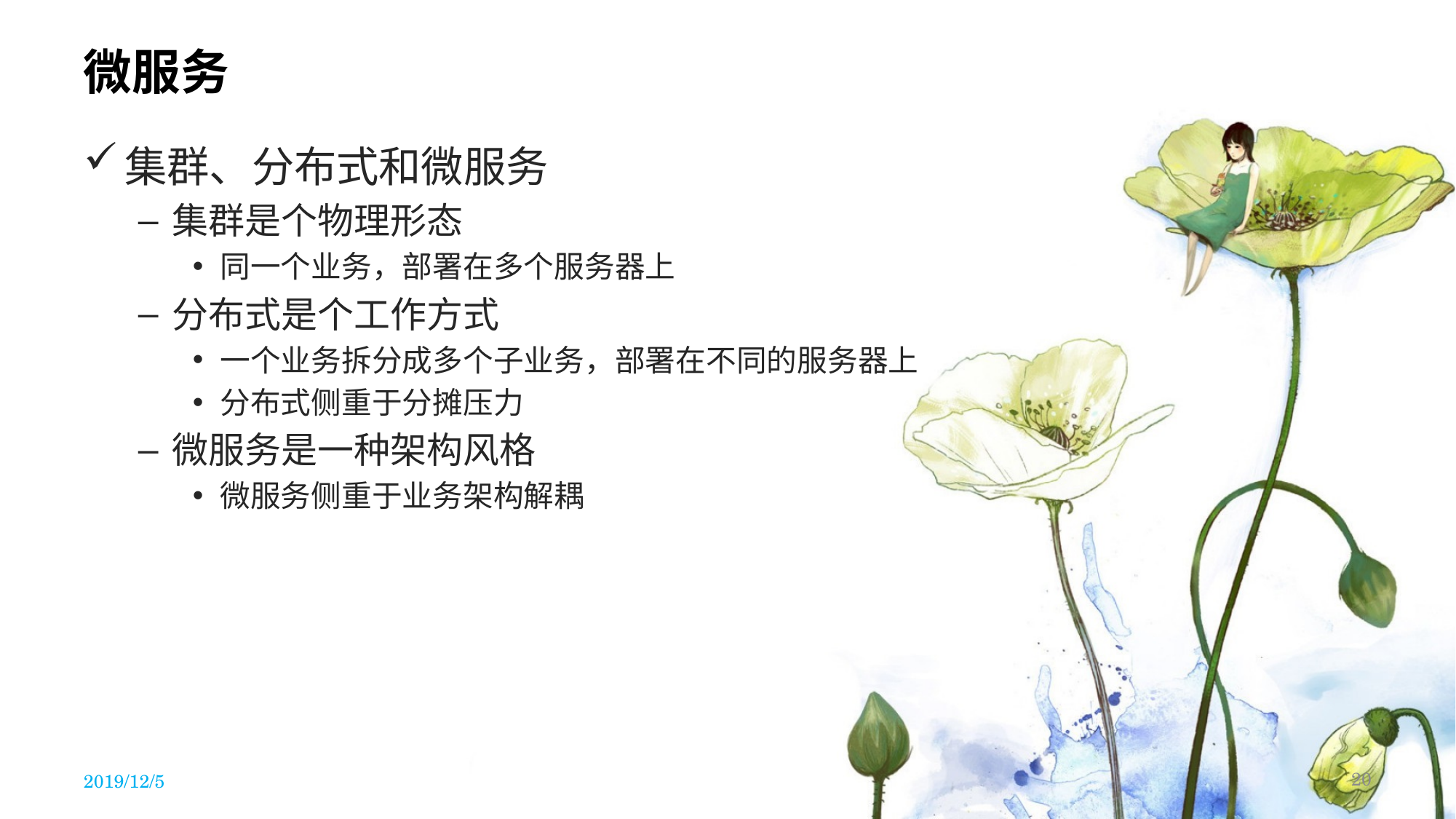

# 微服务
集群、分布式和微服务
集群是个物理形态
同一个业务，部署在多个服务器上
分布式是个工作方式
一个业务拆分成多个子业务，部署在不同的服务器上
分布式侧重于分摊压力
微服务是一种架构风格
微服务侧重于业务架构解耦
2019/12/5
20